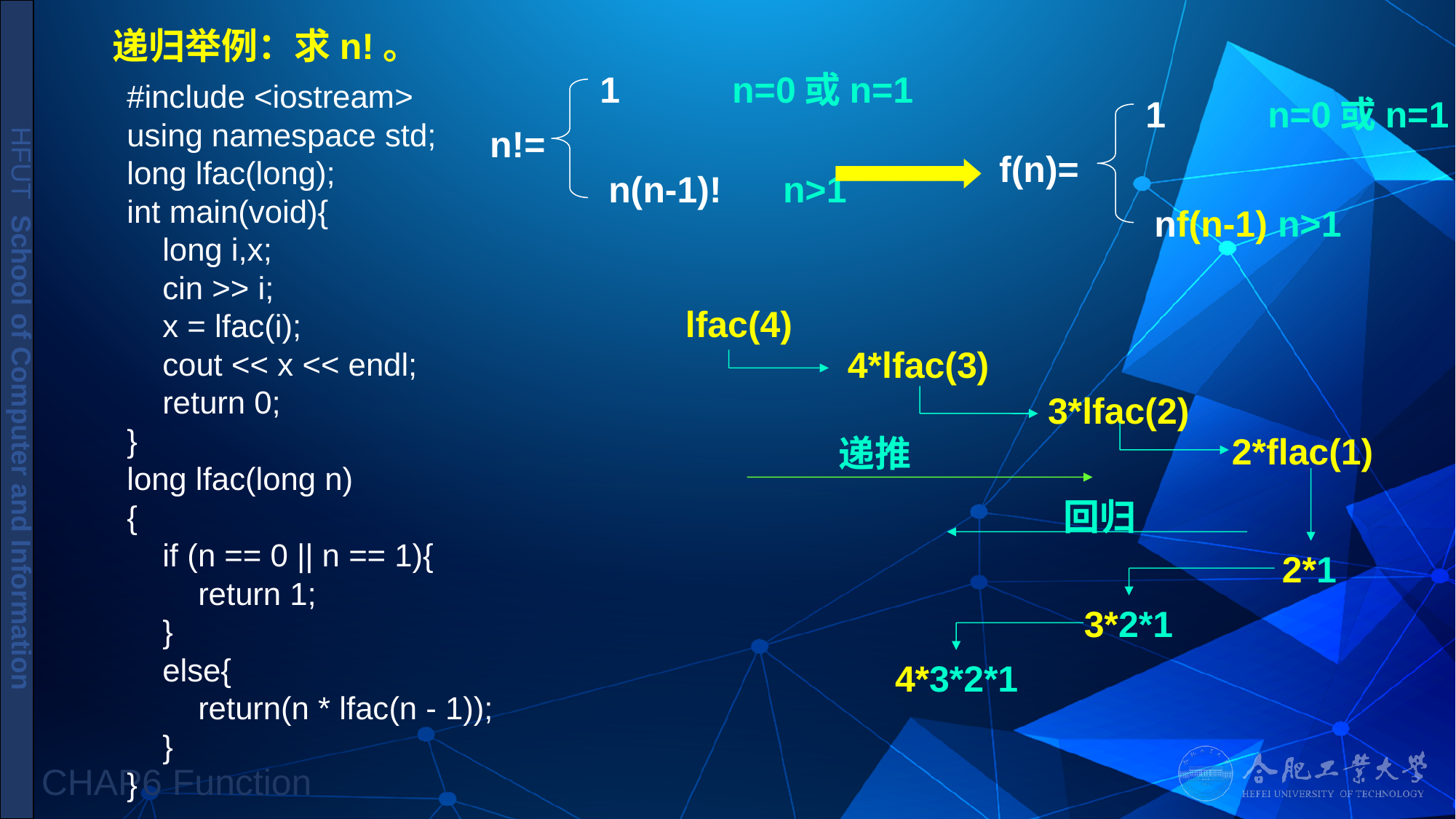

# 递归举例：求n!。
1           n=0或n=1
#include <iostream>
using namespace std;
long lfac(long);
int main(void){
    long i,x;
    cin >> i;
    x = lfac(i);
    cout << x << endl;
    return 0;
}
long lfac(long n)
{
    if (n == 0 || n == 1){
        return 1;
    }
    else{
        return(n * lfac(n - 1));
    }
}

1          n=0或n=1

n!=
f(n)=

n(n-1)!      n>1
nf(n-1) n>1
lfac(4)
4*lfac(3)

3*lfac(2)

2*flac(1)
递推

回归

2*1

3*2*1

4*3*2*1